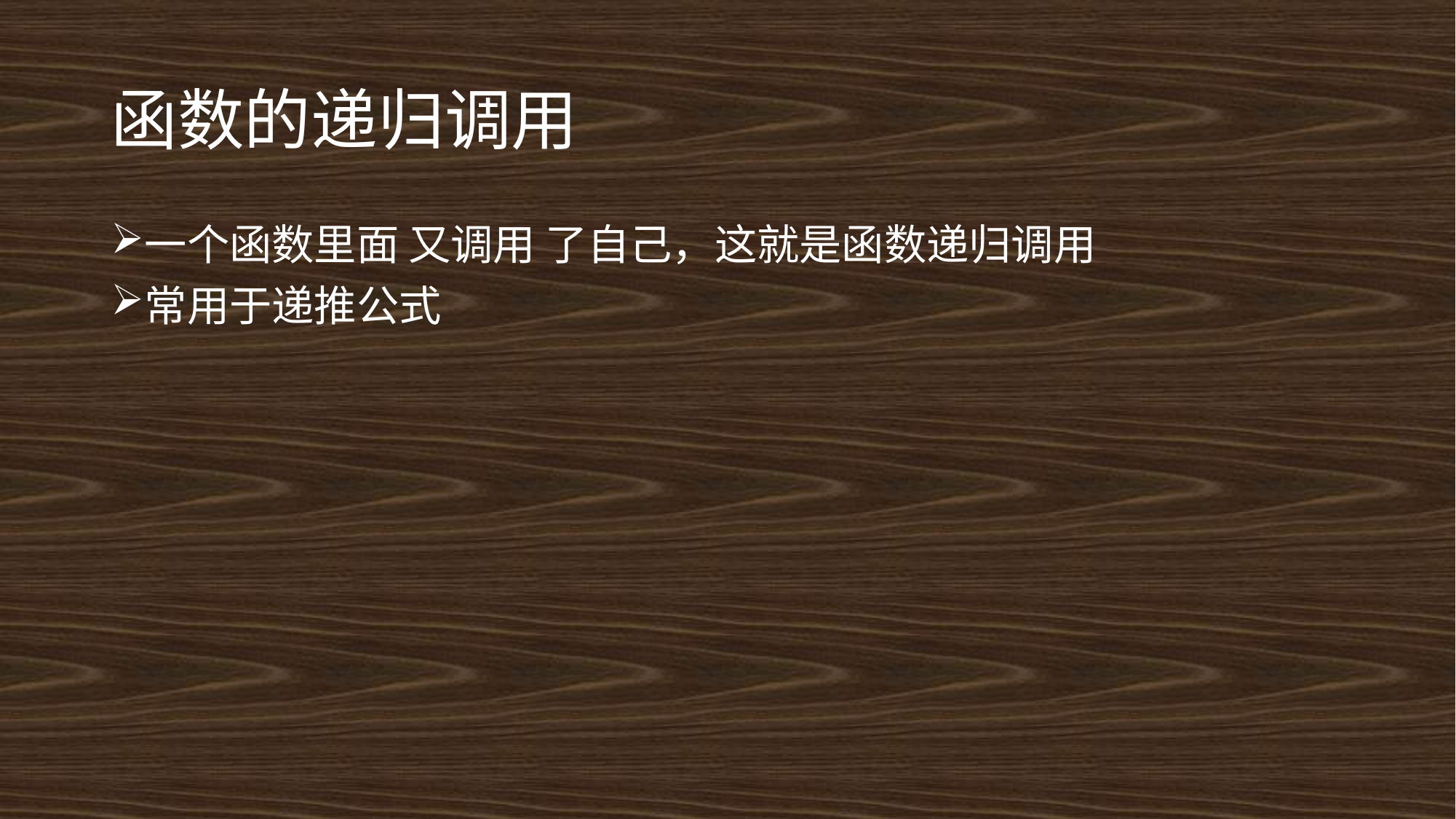

# 函数的递归调用
一个函数里面 又调用 了自己，这就是函数递归调用
常用于递推公式